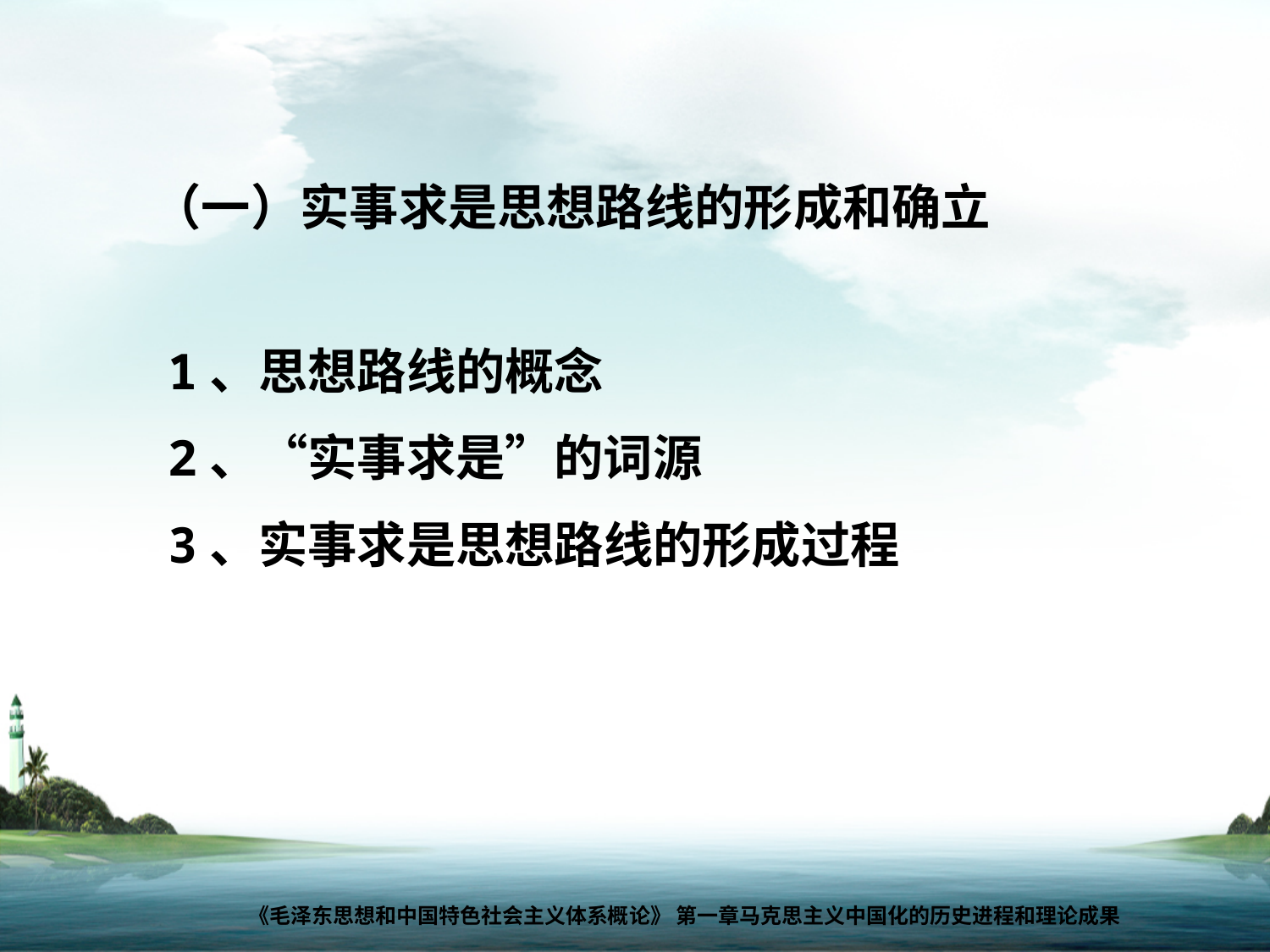

# （一）实事求是思想路线的形成和确立
1、思想路线的概念
2、“实事求是”的词源
3、实事求是思想路线的形成过程

《毛泽东思想和中国特色社会主义体系概论》 第一章马克思主义中国化的历史进程和理论成果